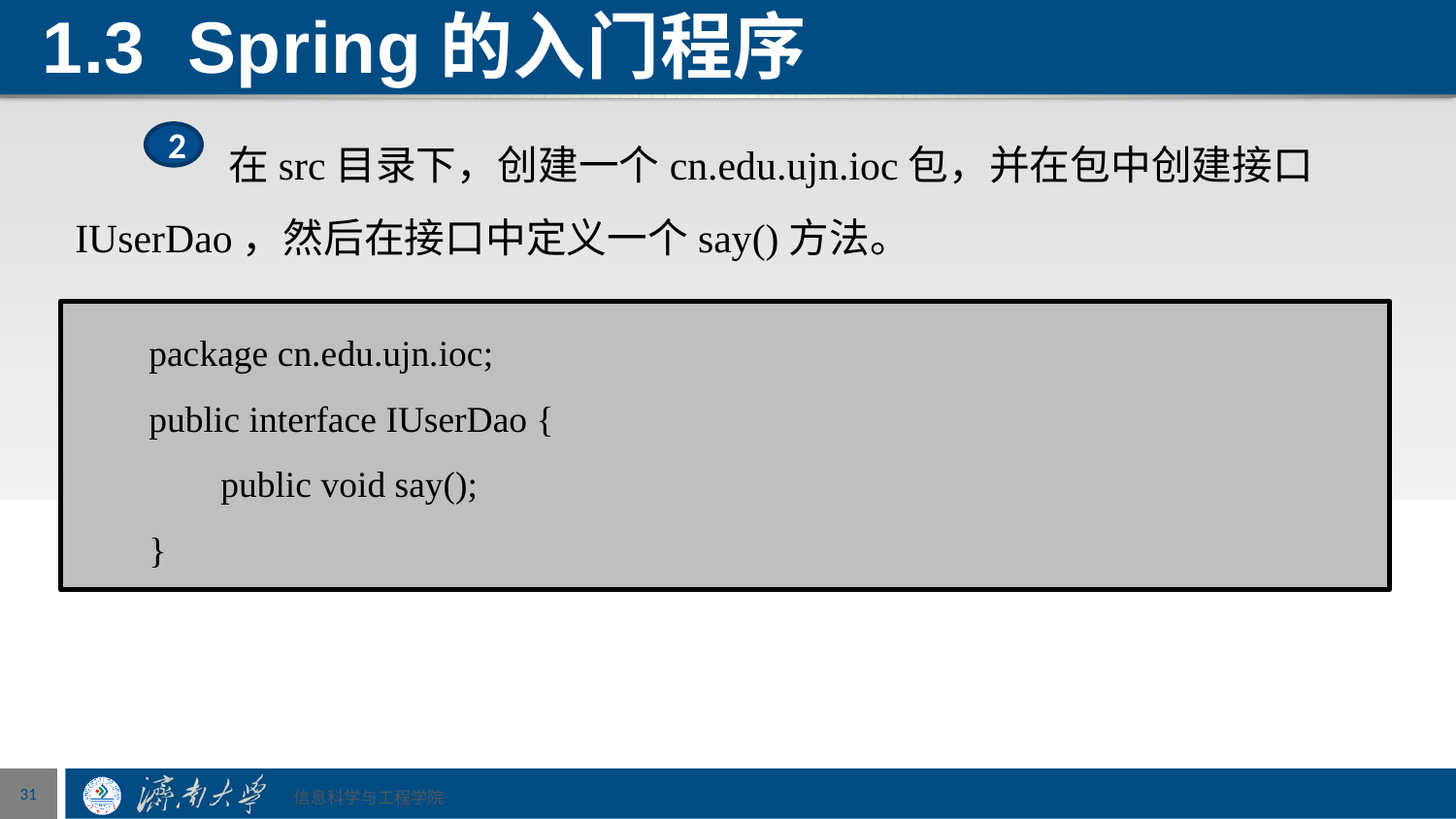

# 1.3  Spring的入门程序
                在src目录下，创建一个cn.edu.ujn.ioc包，并在包中创建接口IUserDao，然后在接口中定义一个say()方法。
2
        package cn.edu.ujn.ioc;
        public interface IUserDao {
   	public void say();
        }